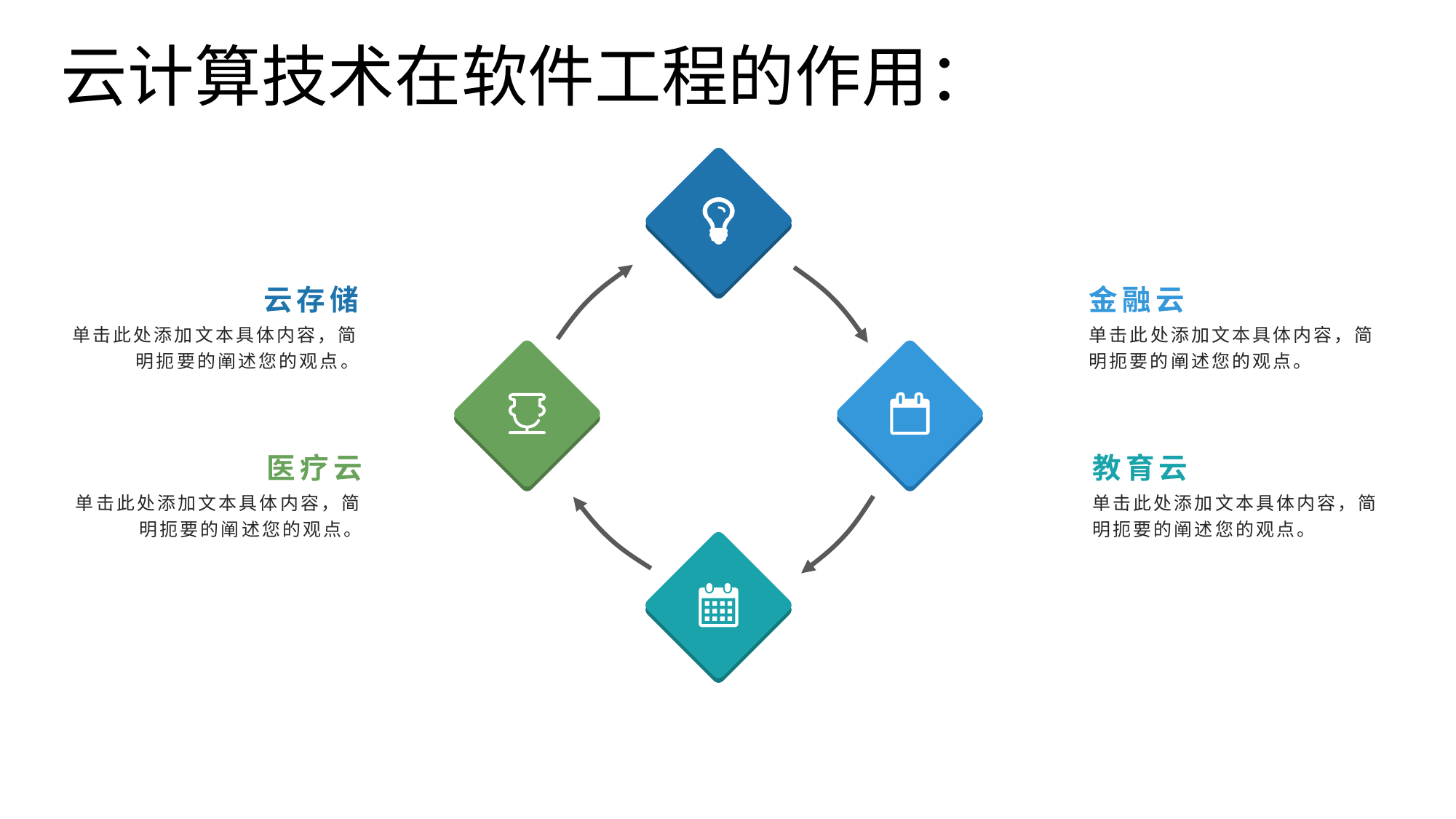

云计算技术在软件工程的作用：

云存储
金融云
单击此处添加文本具体内容，简明扼要的阐述您的观点。
单击此处添加文本具体内容，简明扼要的阐述您的观点。

医疗云
教育云

单击此处添加文本具体内容，简明扼要的阐述您的观点。
单击此处添加文本具体内容，简明扼要的阐述您的观点。